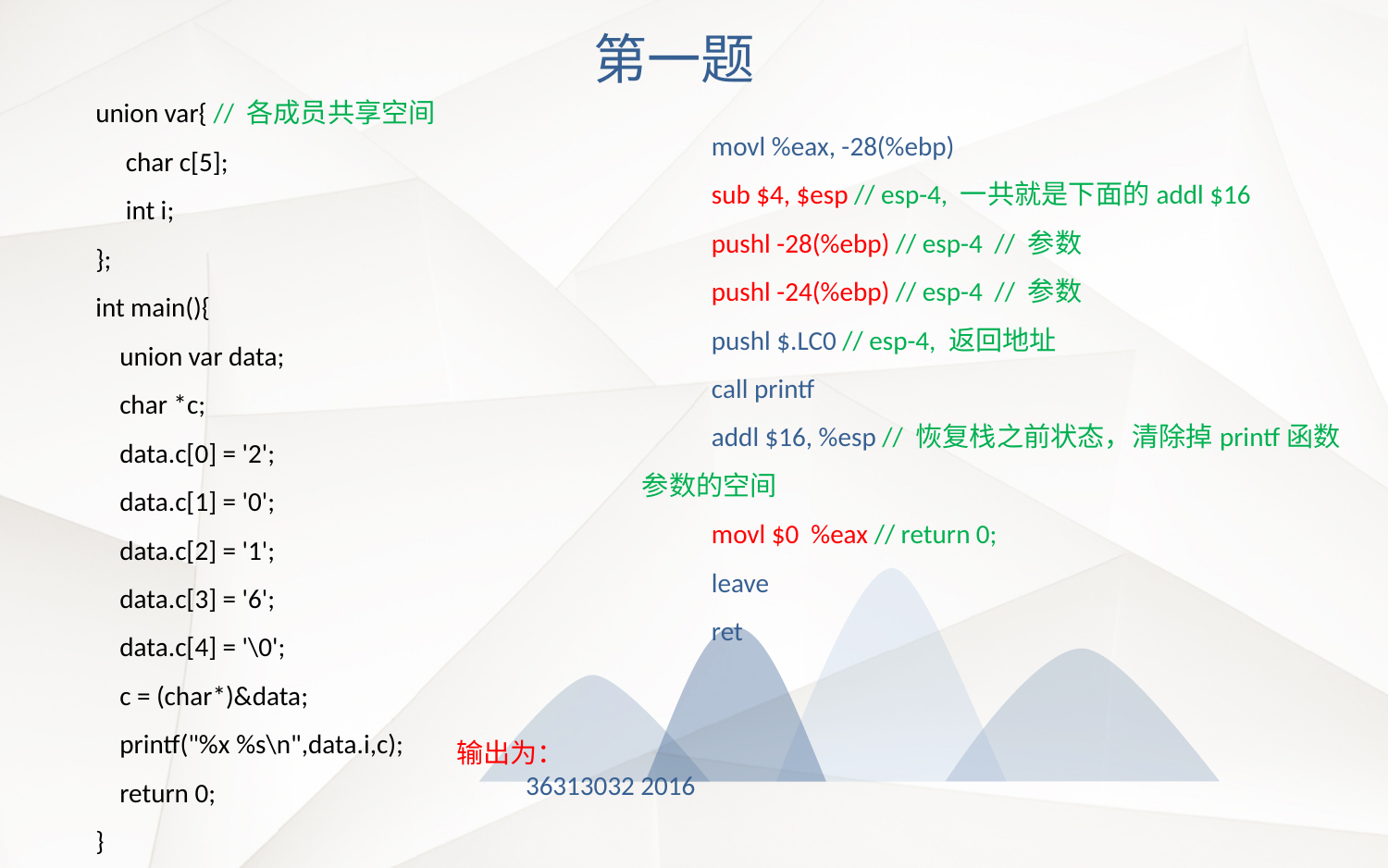

第一题
union var{ // 各成员共享空间
     char c[5];
     int i;
};
int main(){
    union var data;
    char *c;
    data.c[0] = '2';
    data.c[1] = '0';
    data.c[2] = '1';
    data.c[3] = '6';
    data.c[4] = '\0';
    c = (char*)&data;
    printf("%x %s\n",data.i,c);
    return 0;
}
movl %eax, -28(%ebp)
sub $4, $esp // esp-4, 一共就是下面的addl $16
pushl -28(%ebp) // esp-4  // 参数
pushl -24(%ebp) // esp-4  // 参数
pushl $.LC0 // esp-4, 返回地址
call printf
addl $16, %esp // 恢复栈之前状态，清除掉printf函数参数的空间
movl $0  %eax // return 0;
leave
ret

输出为：
36313032 2016